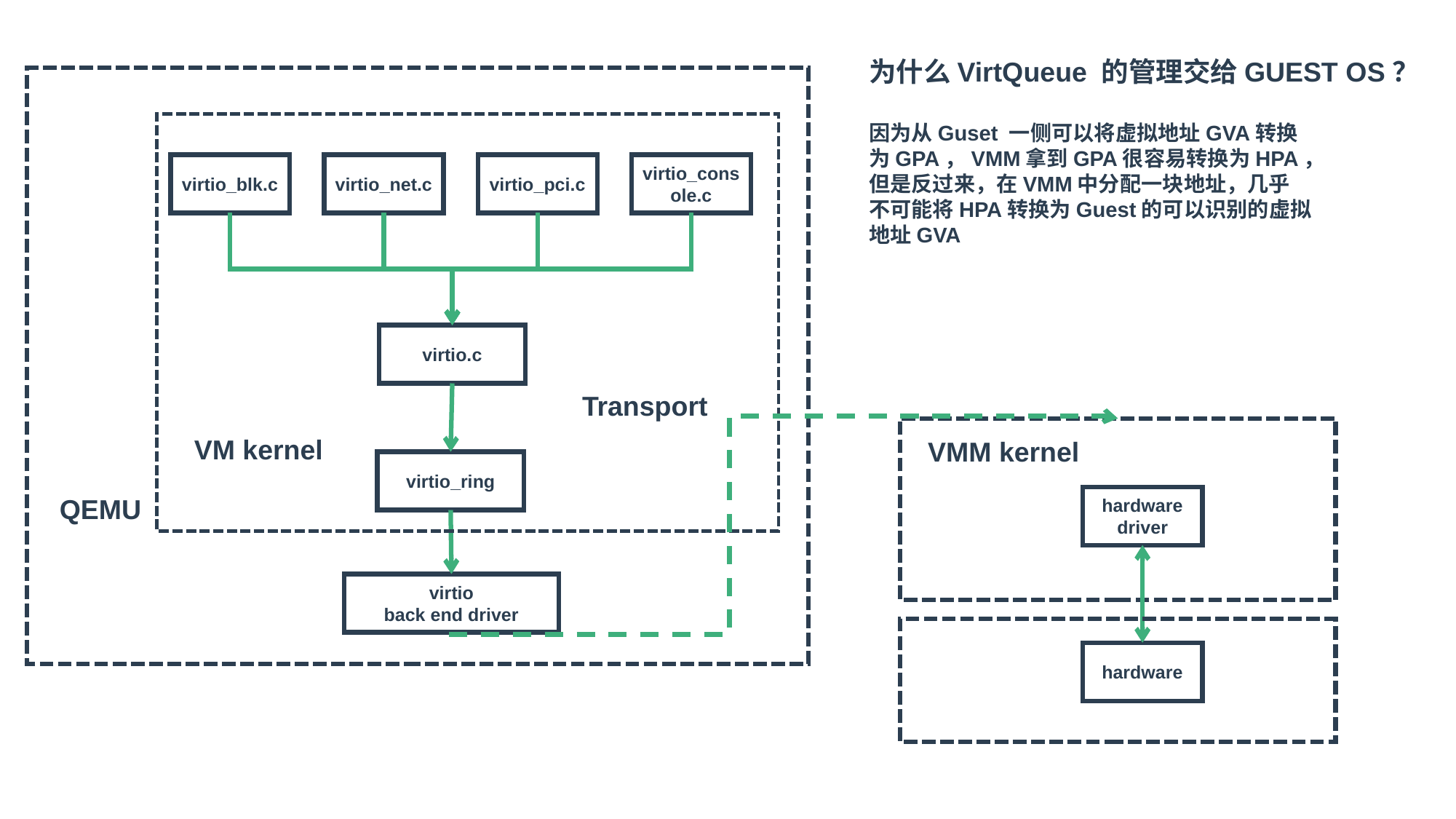

为什么VirtQueue 的管理交给GUEST OS？

因为从Guset 一侧可以将虚拟地址GVA转换
为GPA，VMM拿到GPA很容易转换为HPA，
但是反过来，在VMM中分配一块地址，几乎
不可能将HPA转换为Guest的可以识别的虚拟
地址GVA

virtio_blk.c
virtio_net.c
virtio_pci.c
virtio_console.c
virtio.c
Transport

VM kernel
VMM kernel
virtio_ring
hardware driver
QEMU
virtio
back end driver

hardware